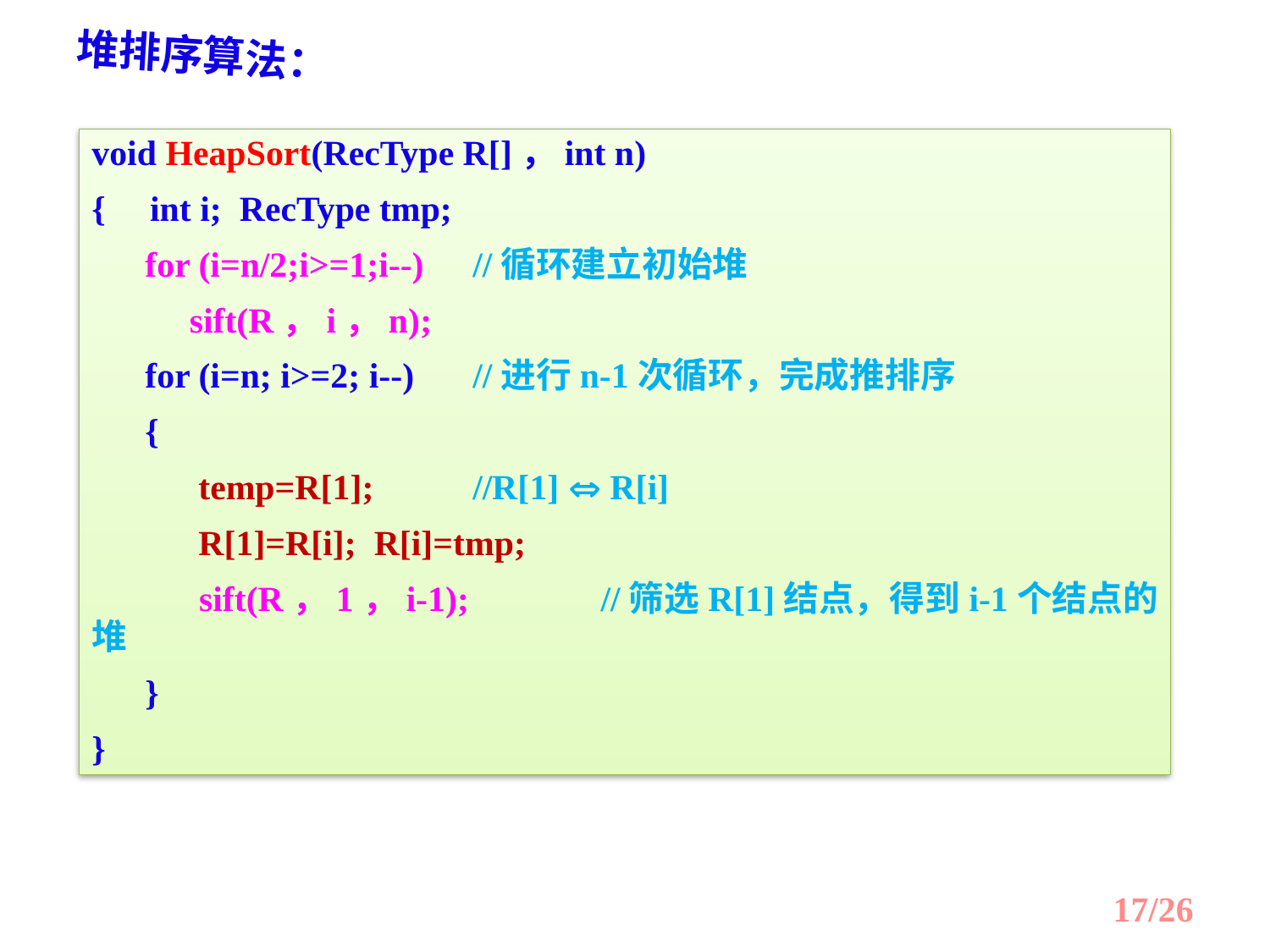

堆排序算法：
void HeapSort(RecType R[]，int n)
{     int i;  RecType tmp;
      for (i=n/2;i>=1;i--) 	//循环建立初始堆
           sift(R，i，n);
      for (i=n; i>=2; i--)	//进行n-1次循环，完成推排序
      {
            temp=R[1];       	//R[1] ⇔ R[i]
            R[1]=R[i];  R[i]=tmp;
            sift(R，1，i-1);   	//筛选R[1]结点，得到i-1个结点的堆
      }
}
17/26